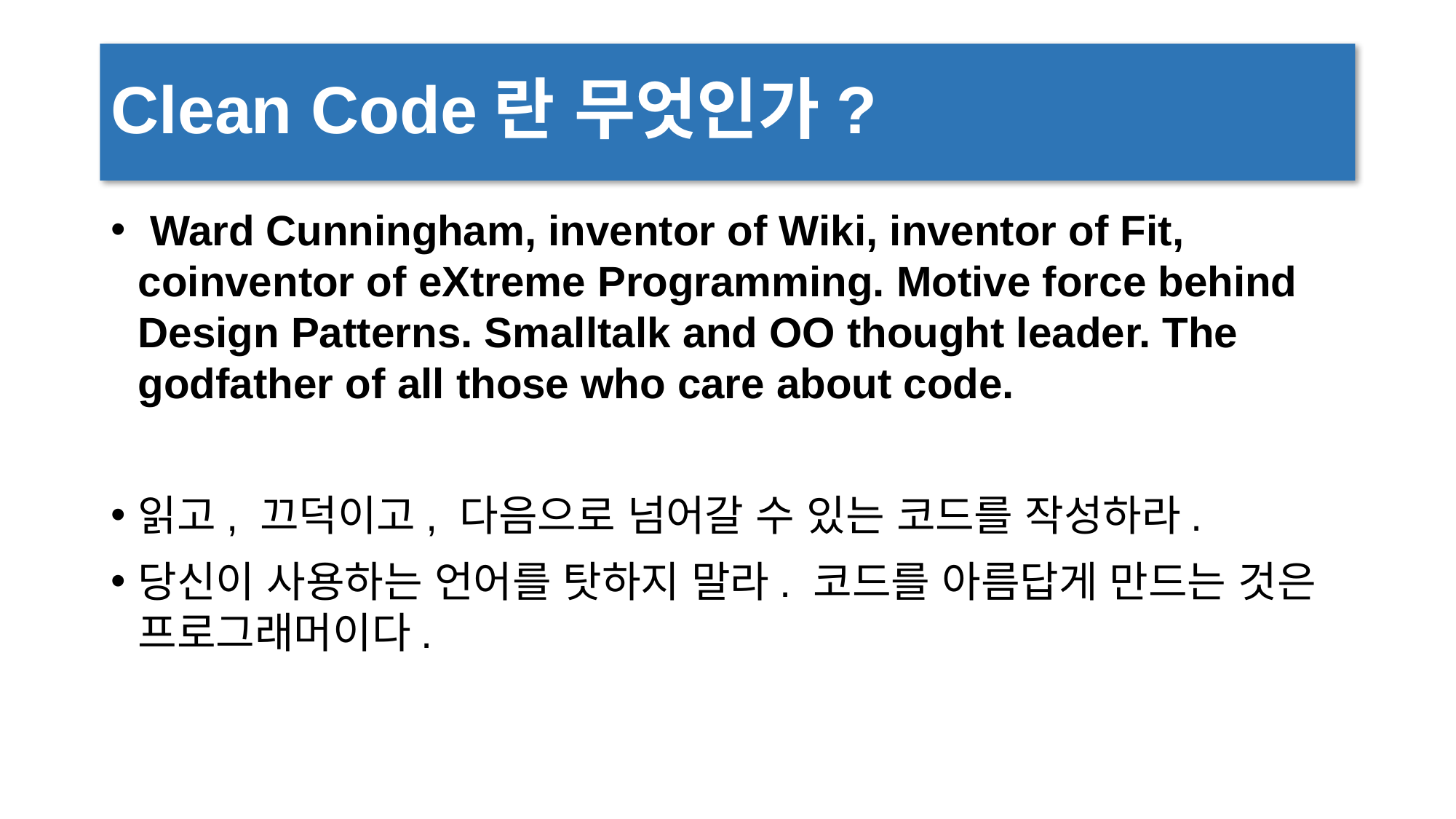

# Clean Code란 무엇인가?
 Ward Cunningham, inventor of Wiki, inventor of Fit, coinventor of eXtreme Programming. Motive force behind Design Patterns. Smalltalk and OO thought leader. The godfather of all those who care about code.

읽고, 끄덕이고, 다음으로 넘어갈 수 있는 코드를 작성하라.
당신이 사용하는 언어를 탓하지 말라. 코드를 아름답게 만드는 것은 프로그래머이다.